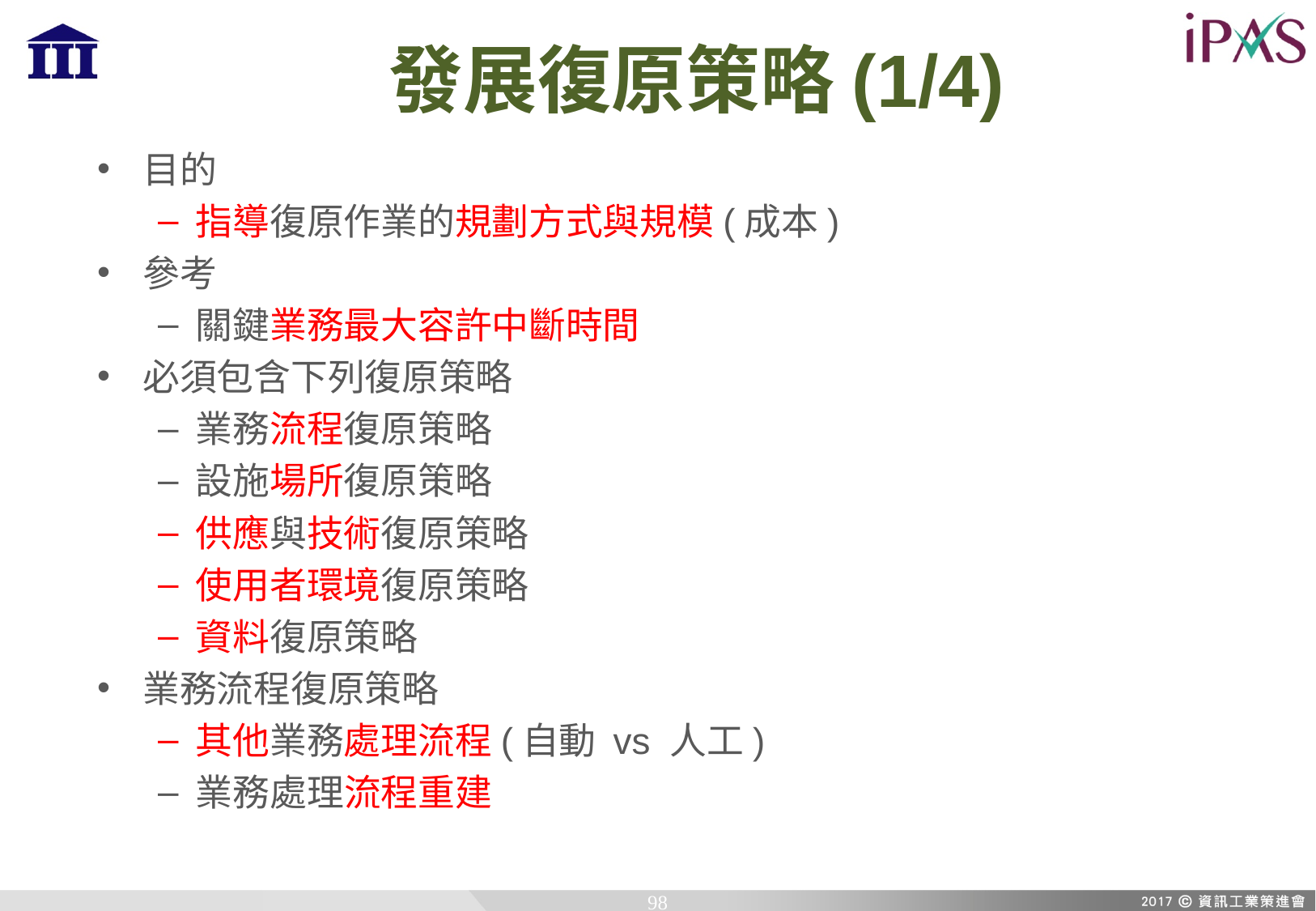

# 發展復原策略(1/4)
目的
指導復原作業的規劃方式與規模(成本)
參考
關鍵業務最大容許中斷時間
必須包含下列復原策略
業務流程復原策略
設施場所復原策略
供應與技術復原策略
使用者環境復原策略
資料復原策略
業務流程復原策略
其他業務處理流程(自動 vs 人工)
業務處理流程重建
98